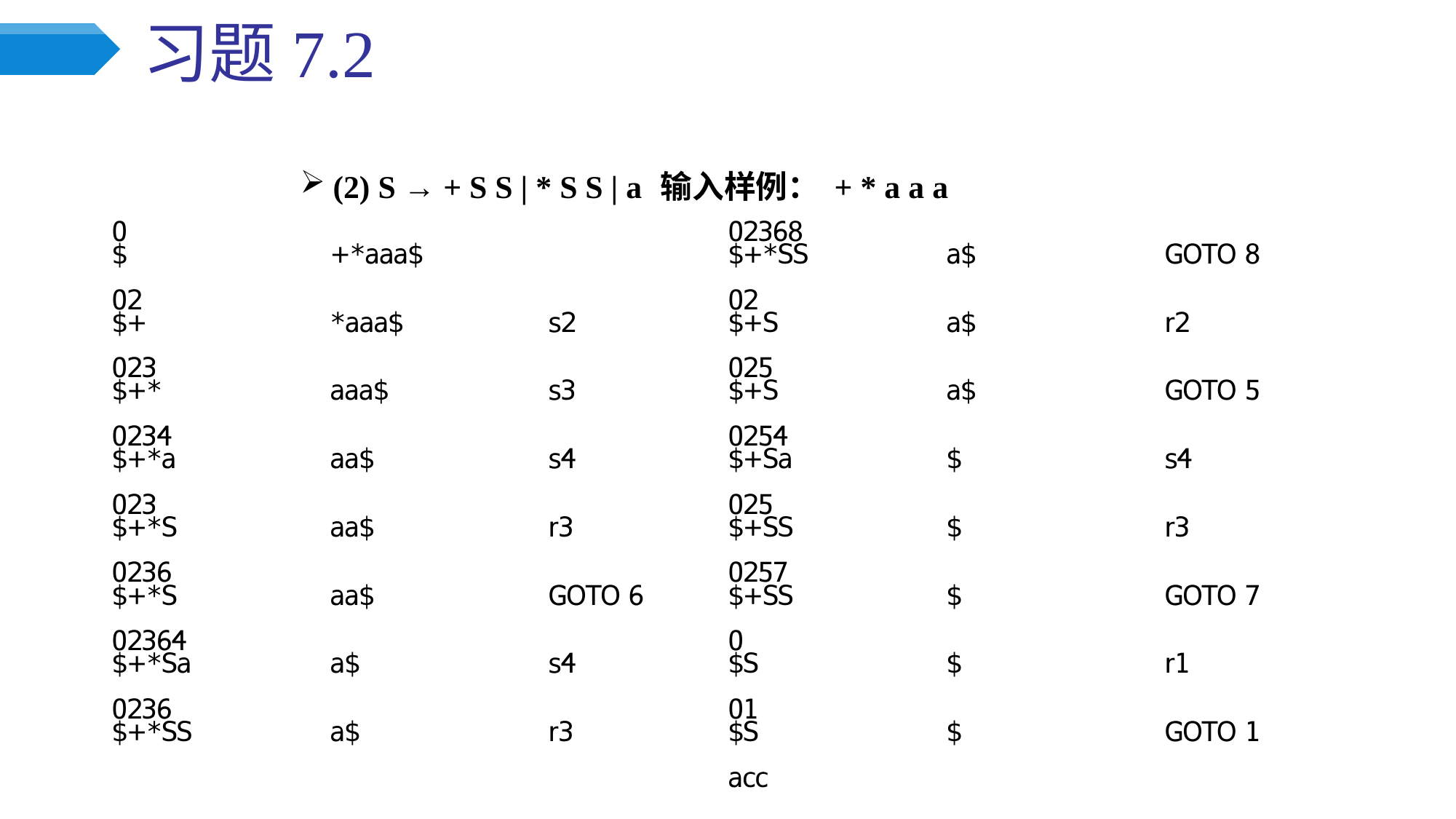

# 习题7.2
(2) S → + S S | * S S | a	输入样例： + * a a a

0
$		+*aaa$

02
$+		*aaa$		s2

023
$+*		aaa$		s3

0234
$+*a		aa$		s4

023
$+*S		aa$		r3

0236
$+*S		aa$		GOTO 6

02364
$+*Sa		a$		s4

0236
$+*SS		a$		r3

02368
$+*SS		a$		GOTO 8

02
$+S		a$		r2

025
$+S		a$		GOTO 5

0254
$+Sa		$		s4

025
$+SS		$		r3

0257
$+SS		$		GOTO 7

0
$S		$		r1

01
$S		$		GOTO 1

acc